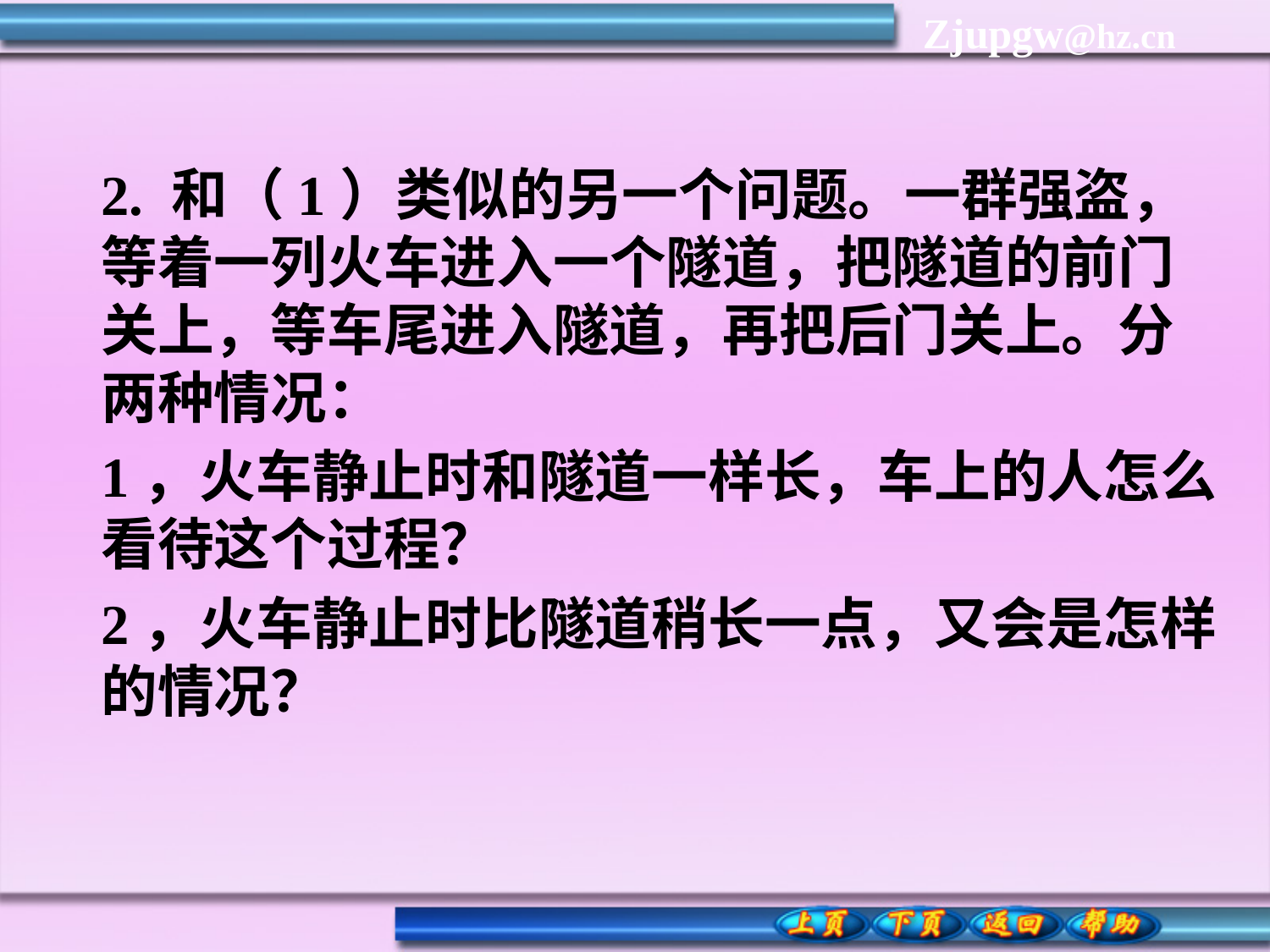

2. 和（1）类似的另一个问题。一群强盗，等着一列火车进入一个隧道，把隧道的前门关上，等车尾进入隧道，再把后门关上。分两种情况：
1，火车静止时和隧道一样长，车上的人怎么看待这个过程？
2，火车静止时比隧道稍长一点，又会是怎样的情况？